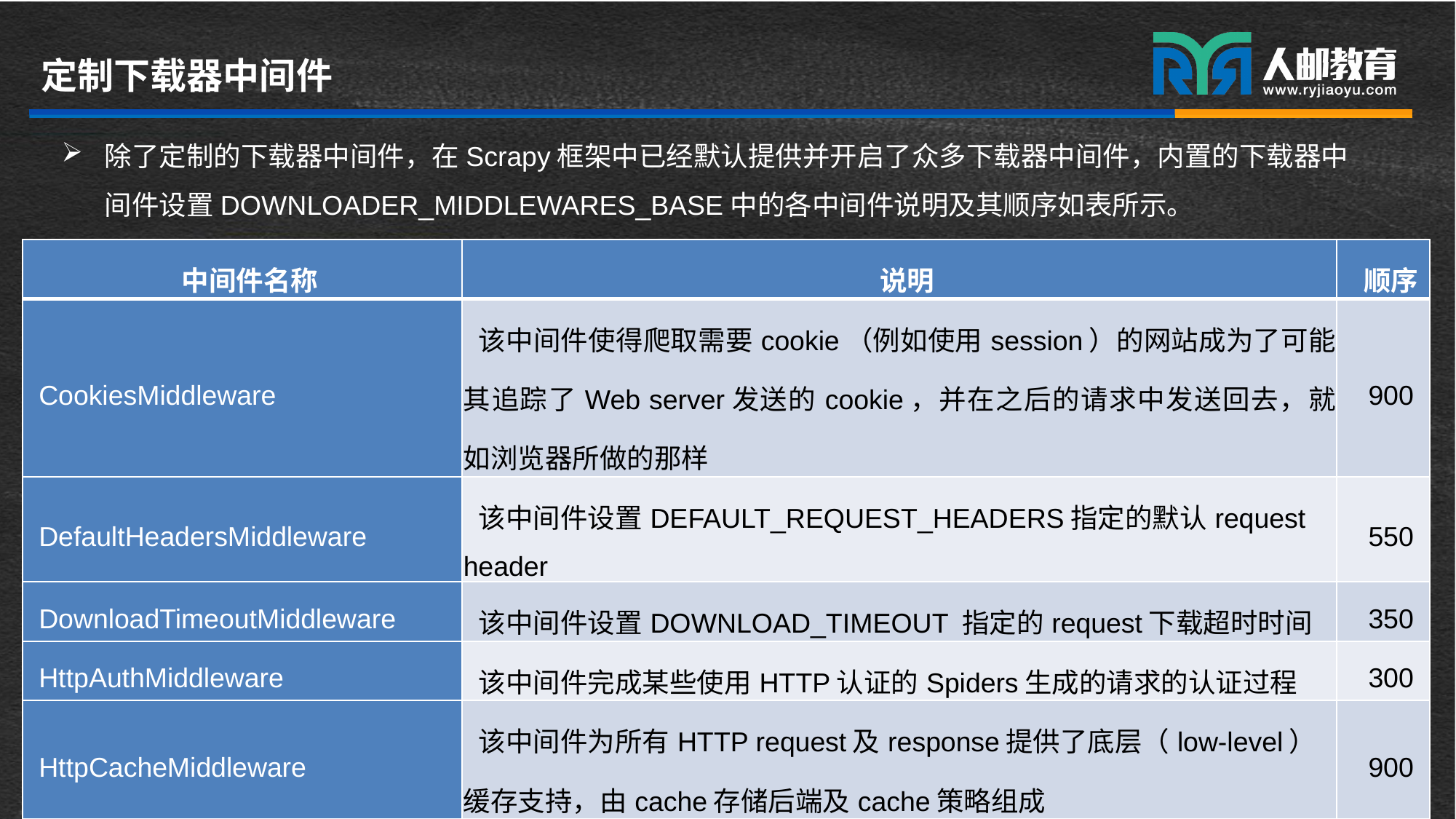

# 定制下载器中间件
除了定制的下载器中间件，在Scrapy框架中已经默认提供并开启了众多下载器中间件，内置的下载器中间件设置DOWNLOADER_MIDDLEWARES_BASE中的各中间件说明及其顺序如表所示。

| 中间件名称 | 说明 | 顺序 |
| --- | --- | --- |
| CookiesMiddleware | 该中间件使得爬取需要cookie（例如使用session）的网站成为了可能。其追踪了Web server发送的cookie，并在之后的请求中发送回去，就如浏览器所做的那样 | 900 |
| DefaultHeadersMiddleware | 该中间件设置DEFAULT\_REQUEST\_HEADERS指定的默认request header | 550 |
| DownloadTimeoutMiddleware | 该中间件设置DOWNLOAD\_TIMEOUT 指定的request下载超时时间 | 350 |
| HttpAuthMiddleware | 该中间件完成某些使用HTTP认证的Spiders生成的请求的认证过程 | 300 |
| HttpCacheMiddleware | 该中间件为所有HTTP request及response提供了底层（low-level）缓存支持，由cache存储后端及cache策略组成 | 900 |